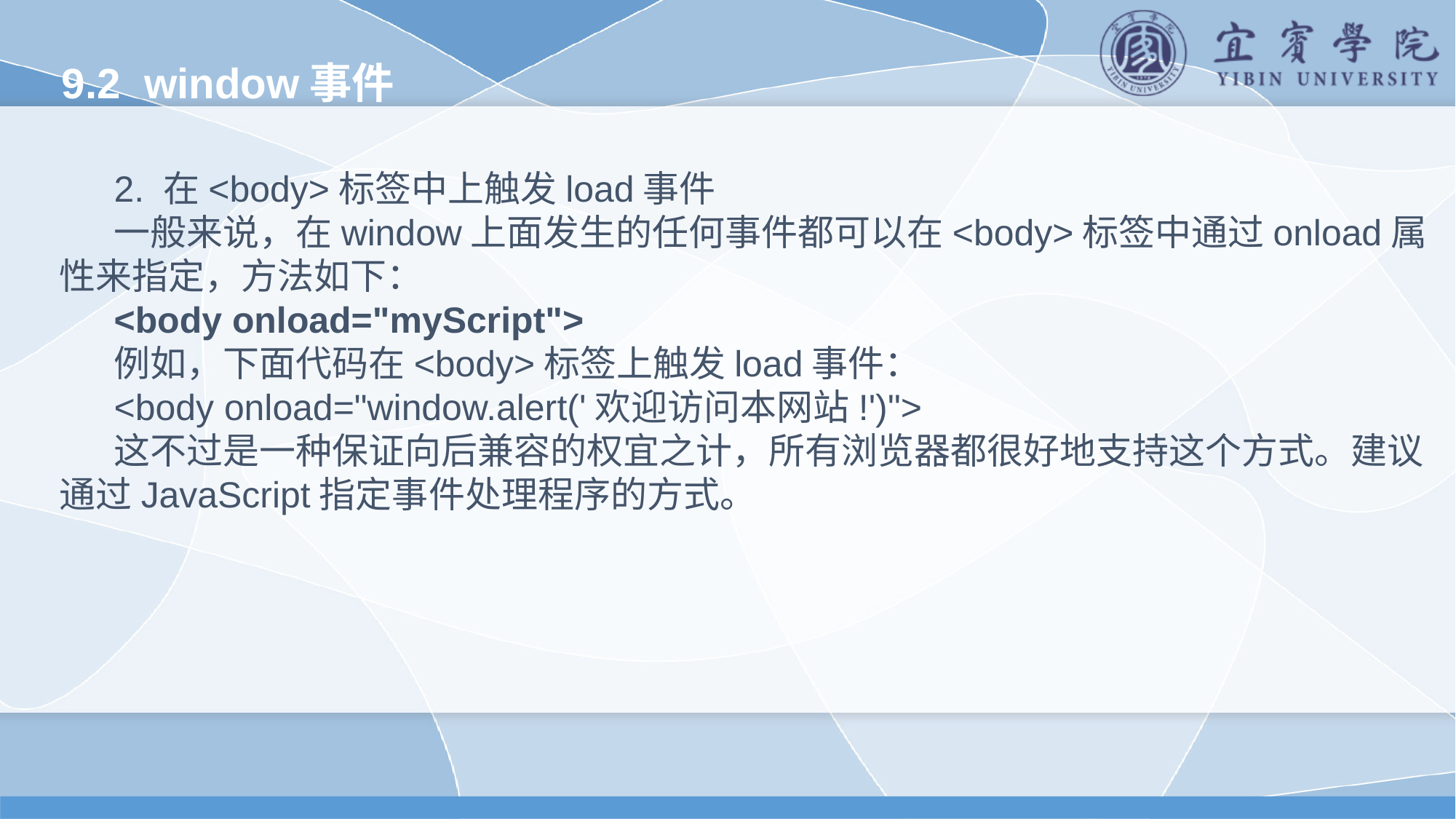

9.2  window事件
2. 在<body>标签中上触发load事件
一般来说，在window上面发生的任何事件都可以在<body>标签中通过onload属性来指定，方法如下：
<body onload="myScript">
例如，下面代码在<body>标签上触发load事件：
<body onload="window.alert('欢迎访问本网站!')">
这不过是一种保证向后兼容的权宜之计，所有浏览器都很好地支持这个方式。建议通过JavaScript指定事件处理程序的方式。